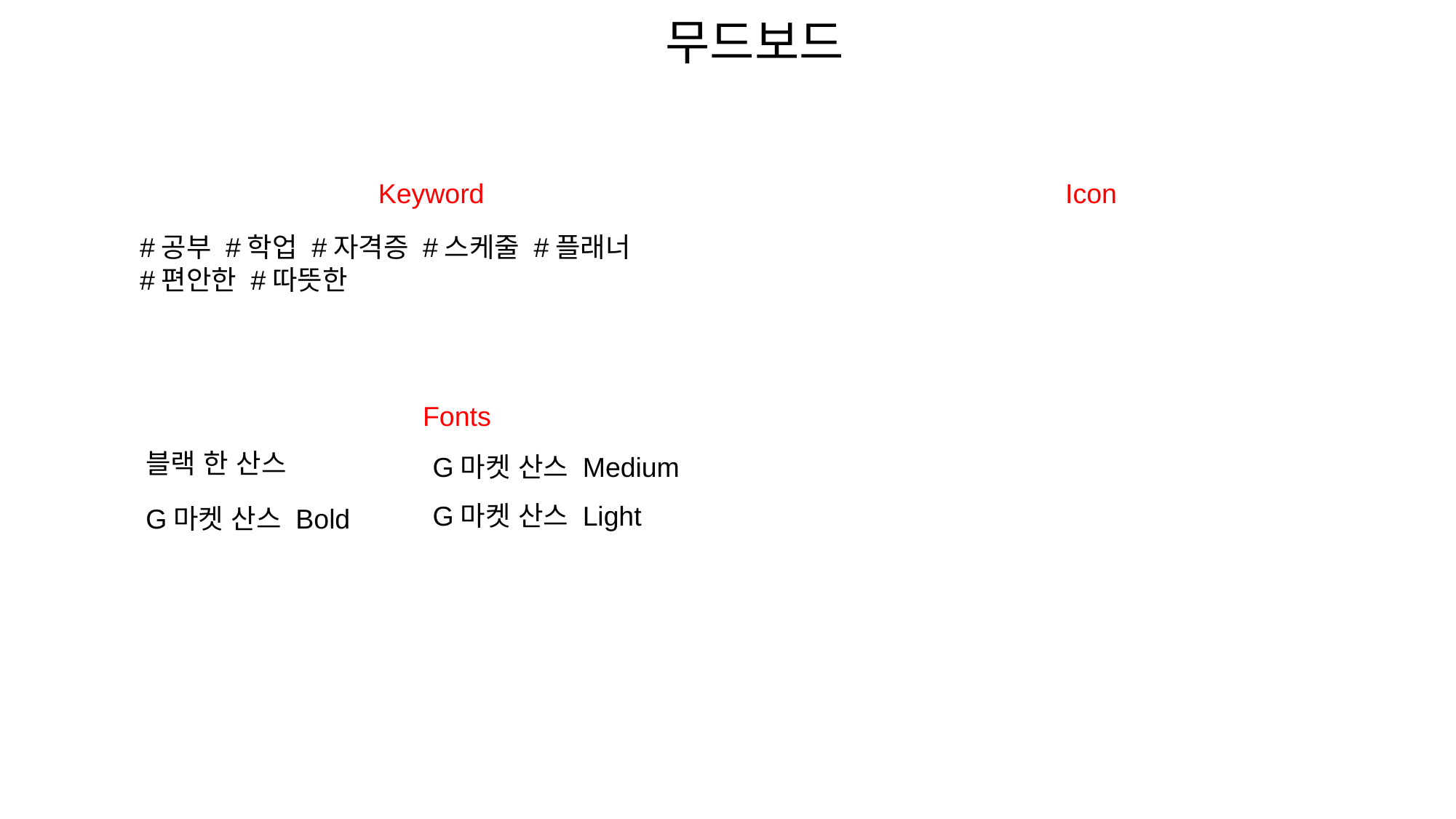

무드보드
Keyword
Icon
#공부 #학업 #자격증 #스케줄 #플래너
#편안한 #따뜻한
Fonts
블랙 한 산스
G마켓 산스 Medium
G마켓 산스 Light
G마켓 산스 Bold